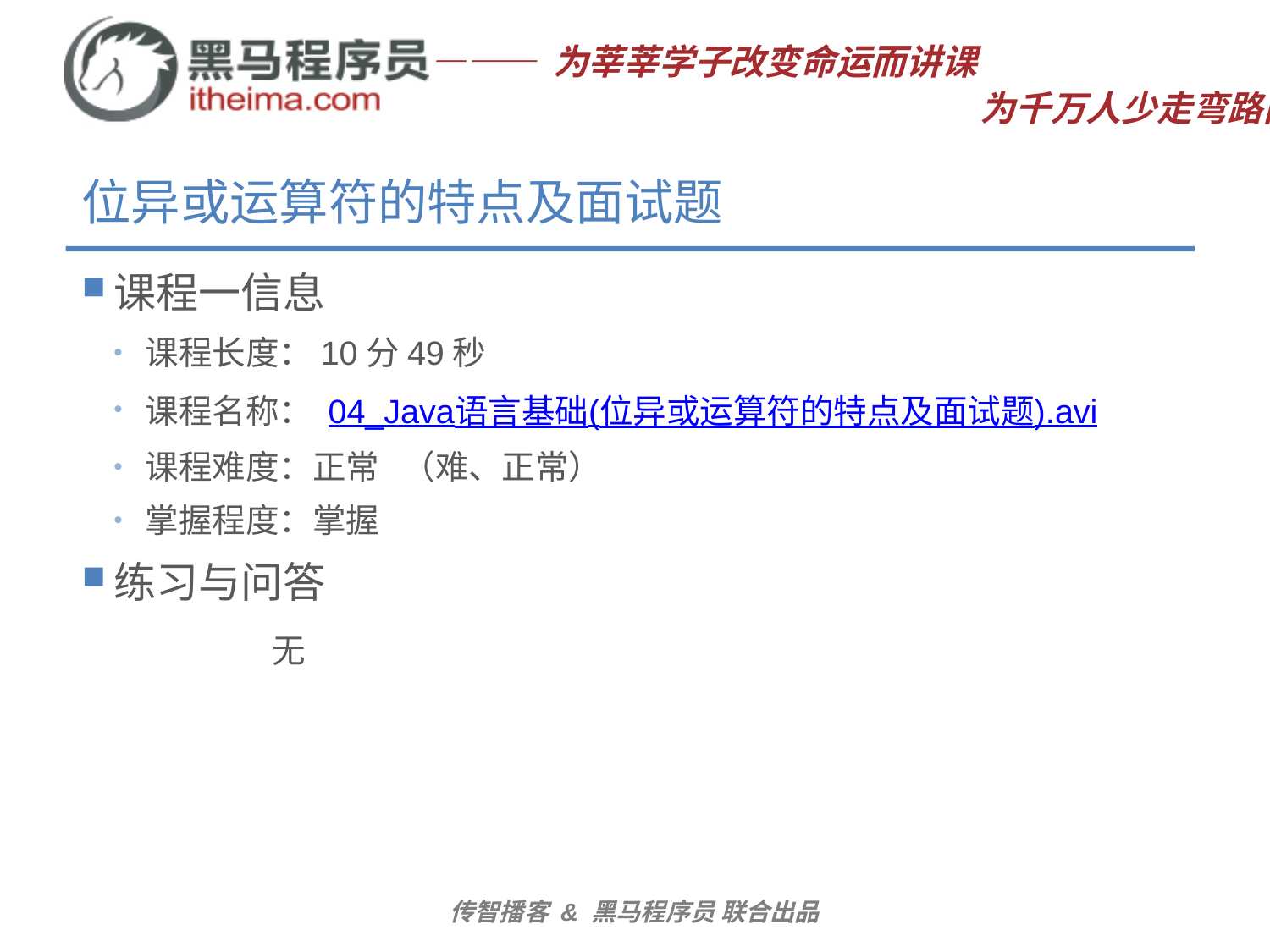

# 位异或运算符的特点及面试题
课程一信息
课程长度：10分49秒
课程名称： 04_Java语言基础(位异或运算符的特点及面试题).avi
课程难度：正常   （难、正常）
掌握程度：掌握
练习与问答
	无